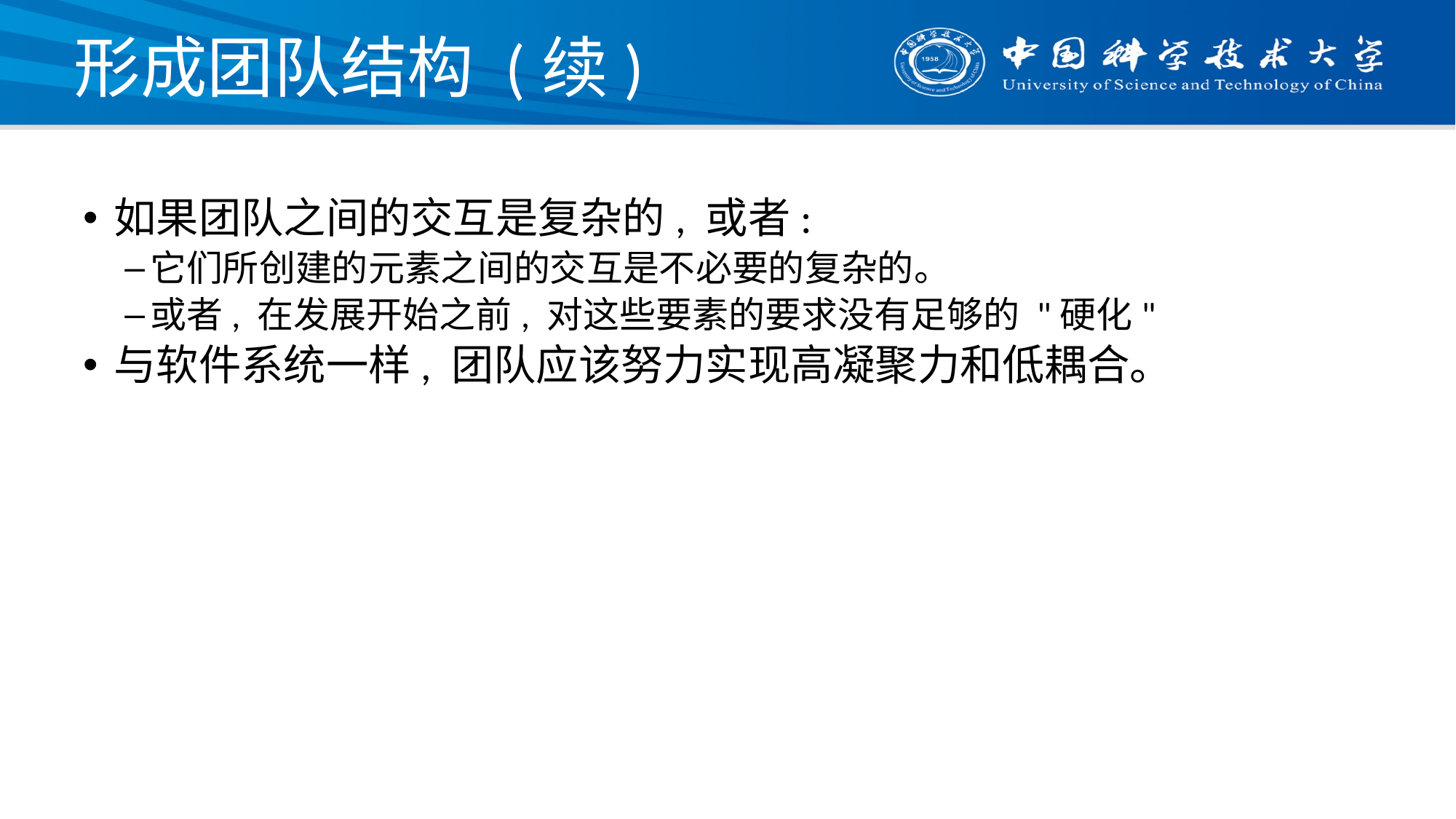

# 形成团队结构 (续)
如果团队之间的交互是复杂的, 或者:
它们所创建的元素之间的交互是不必要的复杂的。
或者, 在发展开始之前, 对这些要素的要求没有足够的 "硬化"
与软件系统一样, 团队应该努力实现高凝聚力和低耦合。